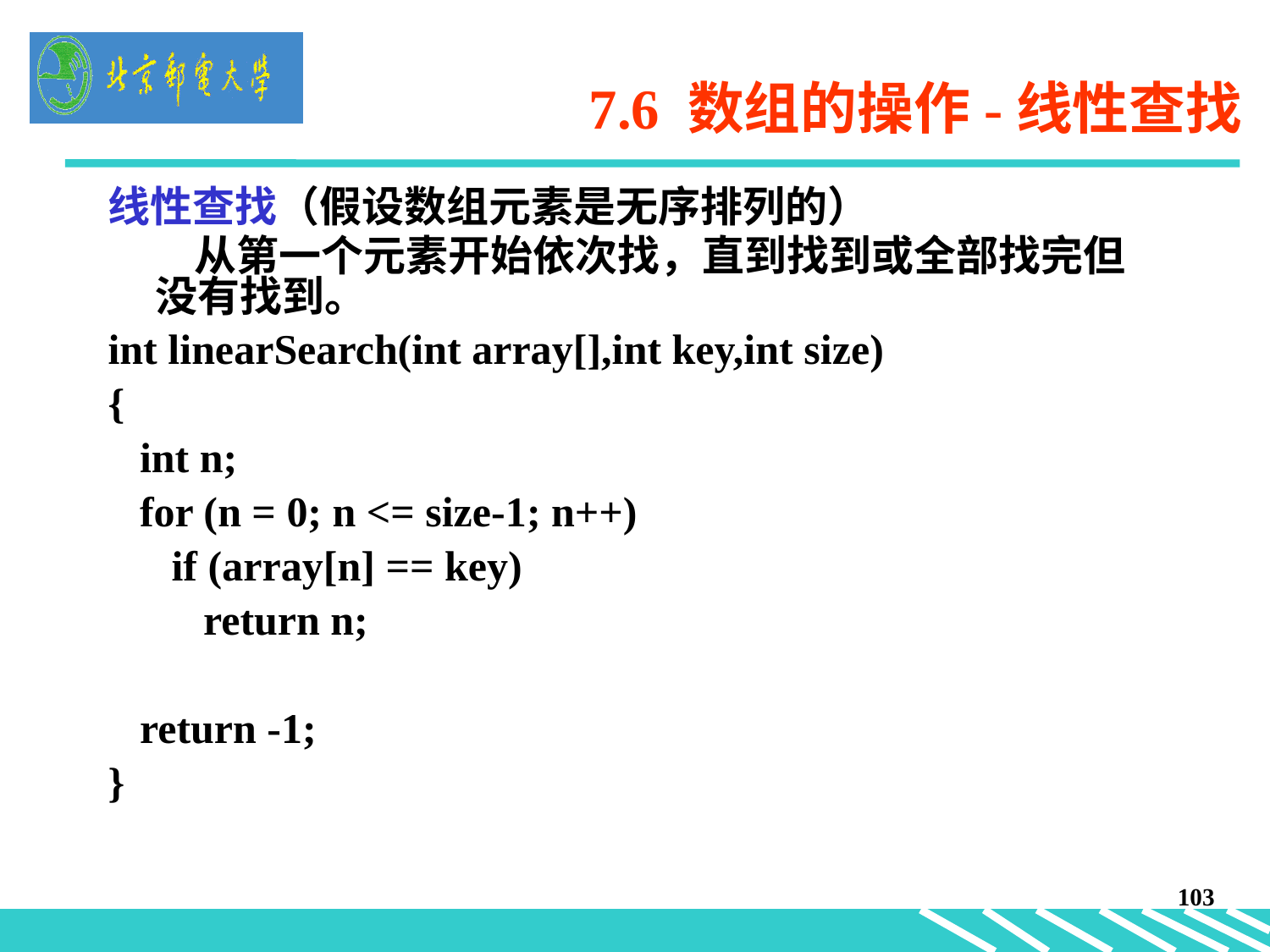

# 7.6 数组的操作-线性查找
线性查找（假设数组元素是无序排列的）
        从第一个元素开始依次找，直到找到或全部找完但没有找到。
int linearSearch(int array[],int key,int size)
{
   int n;
   for (n = 0; n <= size-1; n++)
      if (array[n] == key)
         return n;

   return -1;
}
103